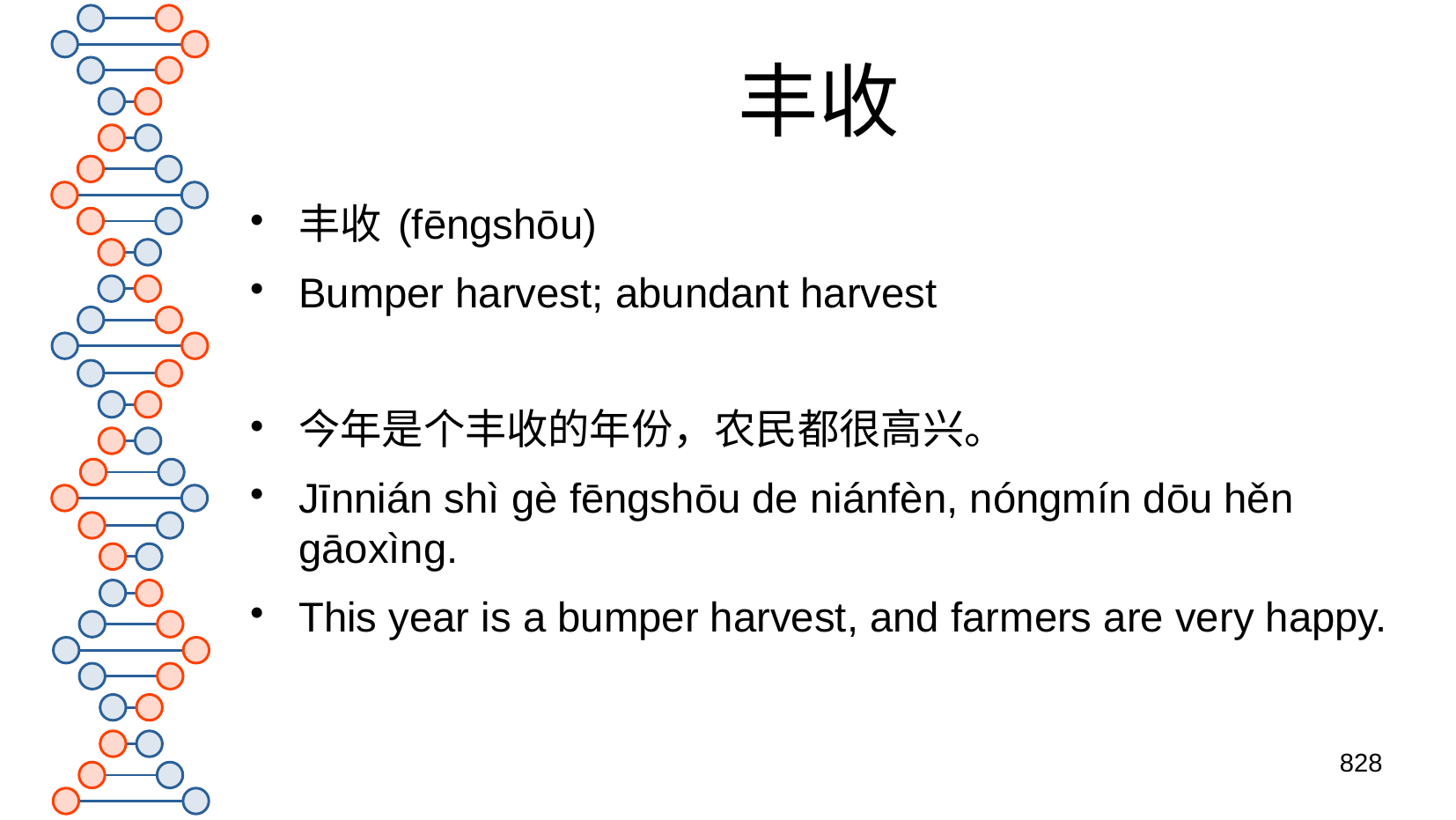

# 丰收
丰收 (fēngshōu)
Bumper harvest; abundant harvest

今年是个丰收的年份，农民都很高兴。
Jīnnián shì gè fēngshōu de niánfèn, nóngmín dōu hěn gāoxìng.
This year is a bumper harvest, and farmers are very happy.

828